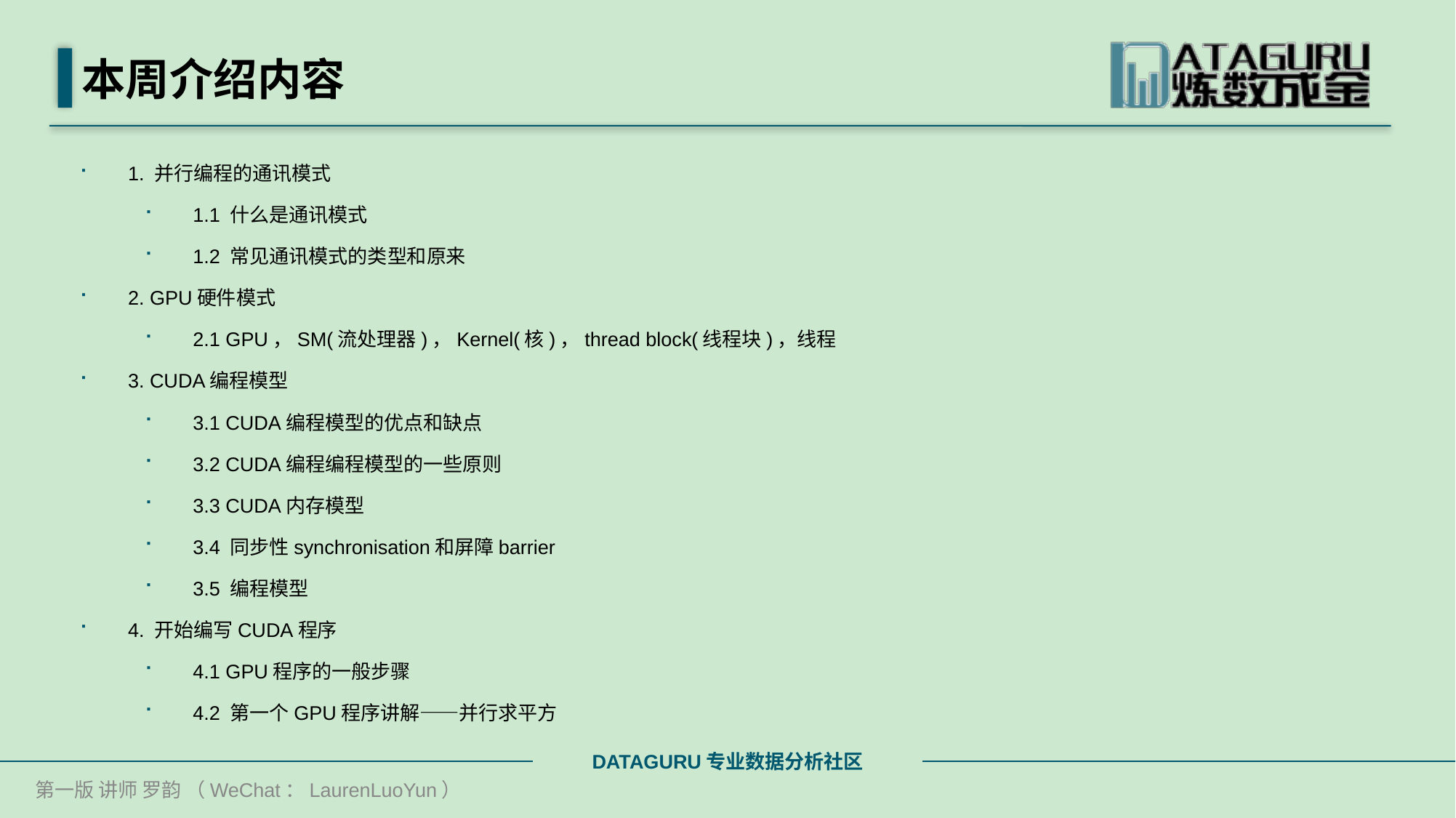

# 本周介绍内容
1. 并行编程的通讯模式
1.1 什么是通讯模式
1.2 常见通讯模式的类型和原来
2. GPU硬件模式
2.1 GPU，SM(流处理器)，Kernel(核)，thread block(线程块)，线程
3. CUDA编程模型
3.1 CUDA编程模型的优点和缺点
3.2 CUDA编程编程模型的一些原则
3.3 CUDA内存模型
3.4 同步性synchronisation和屏障barrier
3.5 编程模型
4. 开始编写CUDA程序
4.1 GPU程序的一般步骤
4.2 第一个GPU程序讲解——并行求平方